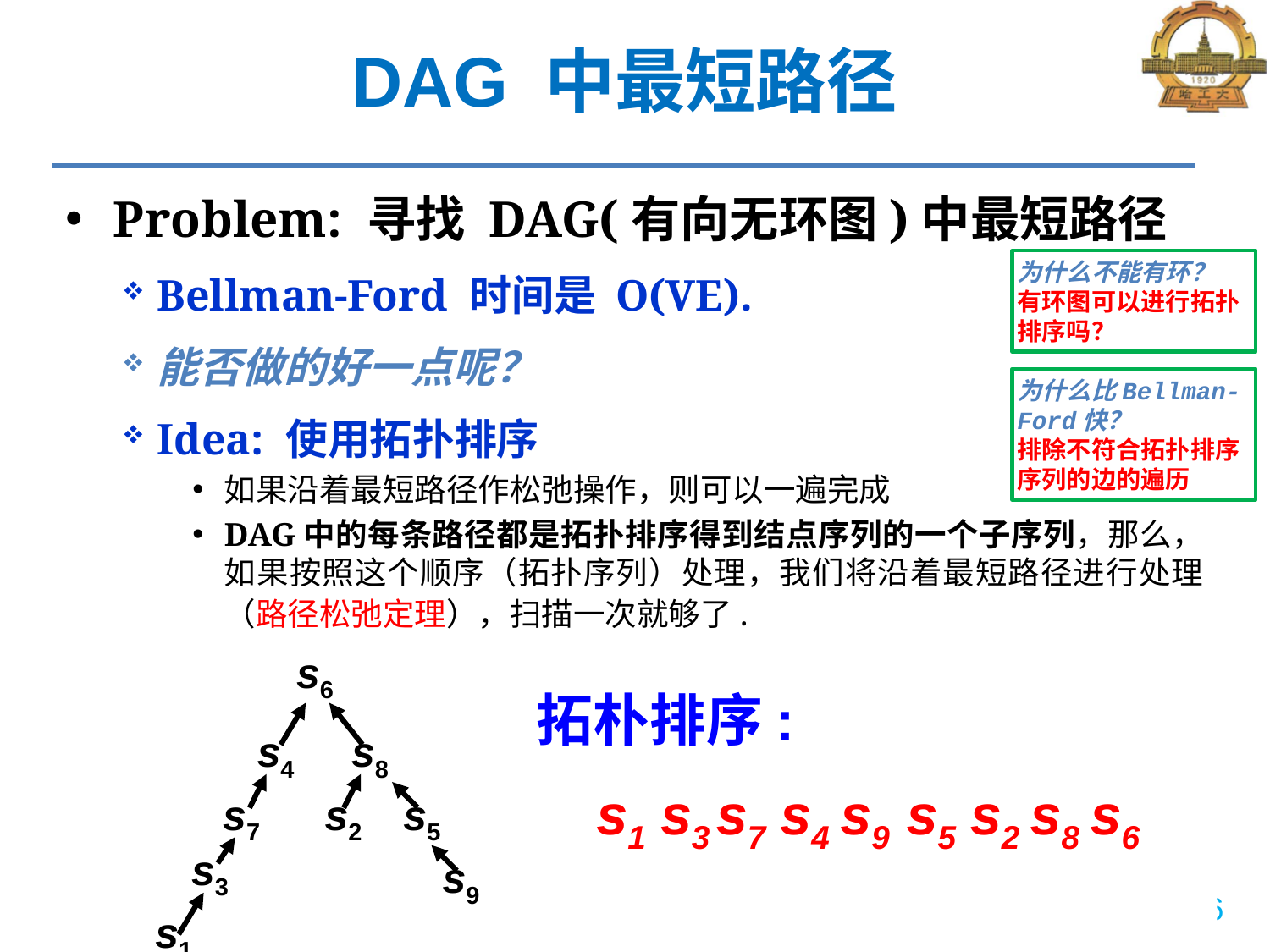

# DAG 中最短路径
Problem: 寻找 DAG(有向无环图)中最短路径
Bellman-Ford 时间是 O(VE).
能否做的好一点呢？
Idea: 使用拓扑排序
如果沿着最短路径作松弛操作，则可以一遍完成
DAG中的每条路径都是拓扑排序得到结点序列的一个子序列，那么，如果按照这个顺序（拓扑序列）处理，我们将沿着最短路径进行处理（路径松弛定理），扫描一次就够了.

为什么不能有环？
有环图可以进行拓扑排序吗？
为什么比Bellman-Ford快？
排除不符合拓扑排序序列的边的遍历
s6

s4
s8

s7
s2
s5

s3

s9

s1
拓朴排序:
s1
s3
s7
s4
s9
s5
s2
s8
s6